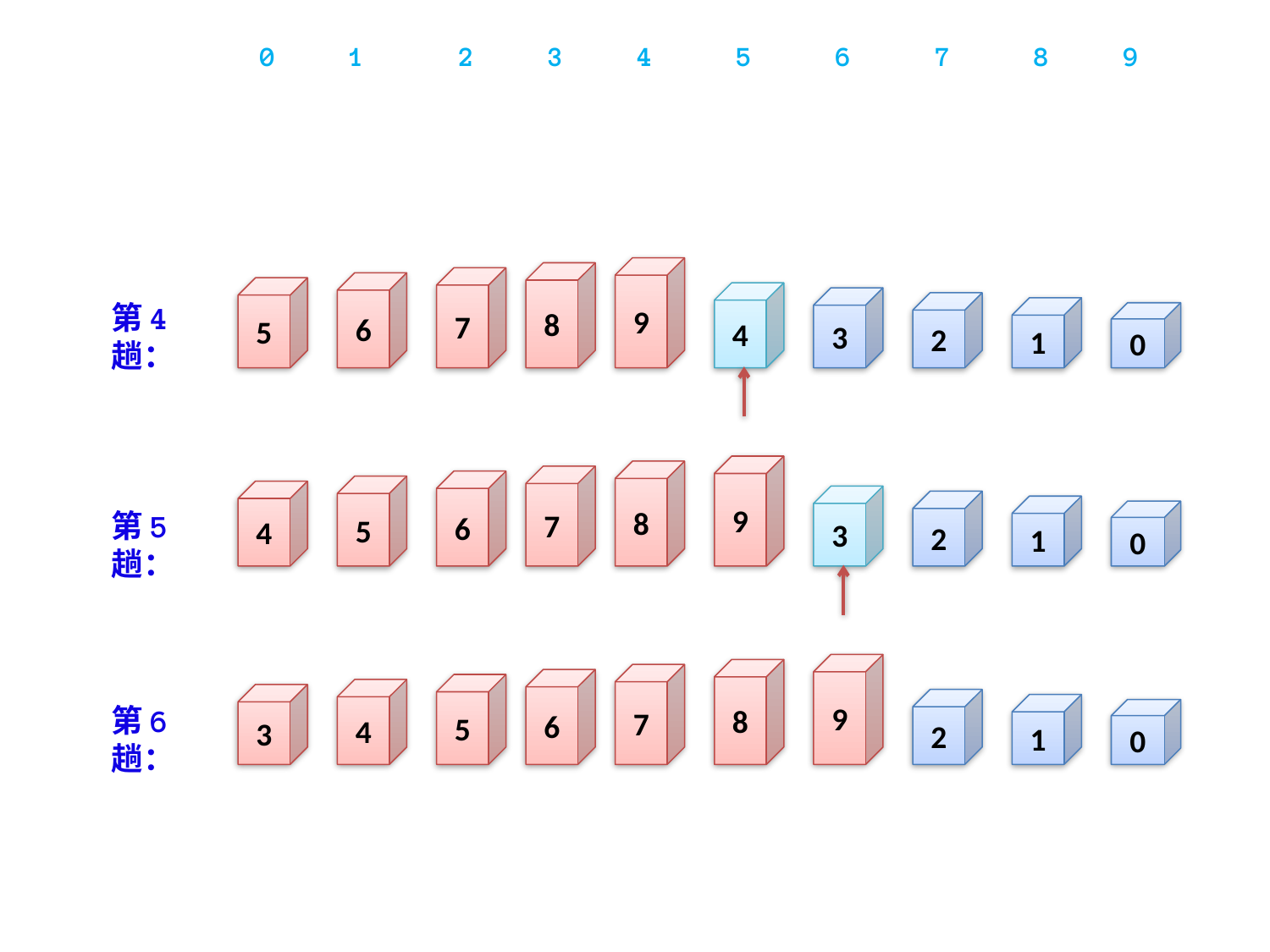

0
1
2
3
4
5
6
7
8
9
9
8
7
6
5
4
3
第4趟：
2
1
0
9
8
7
6
5
4
3
2
1
第5趟：
0
9
8
7
6
5
4
3
2
第6趟：
1
0